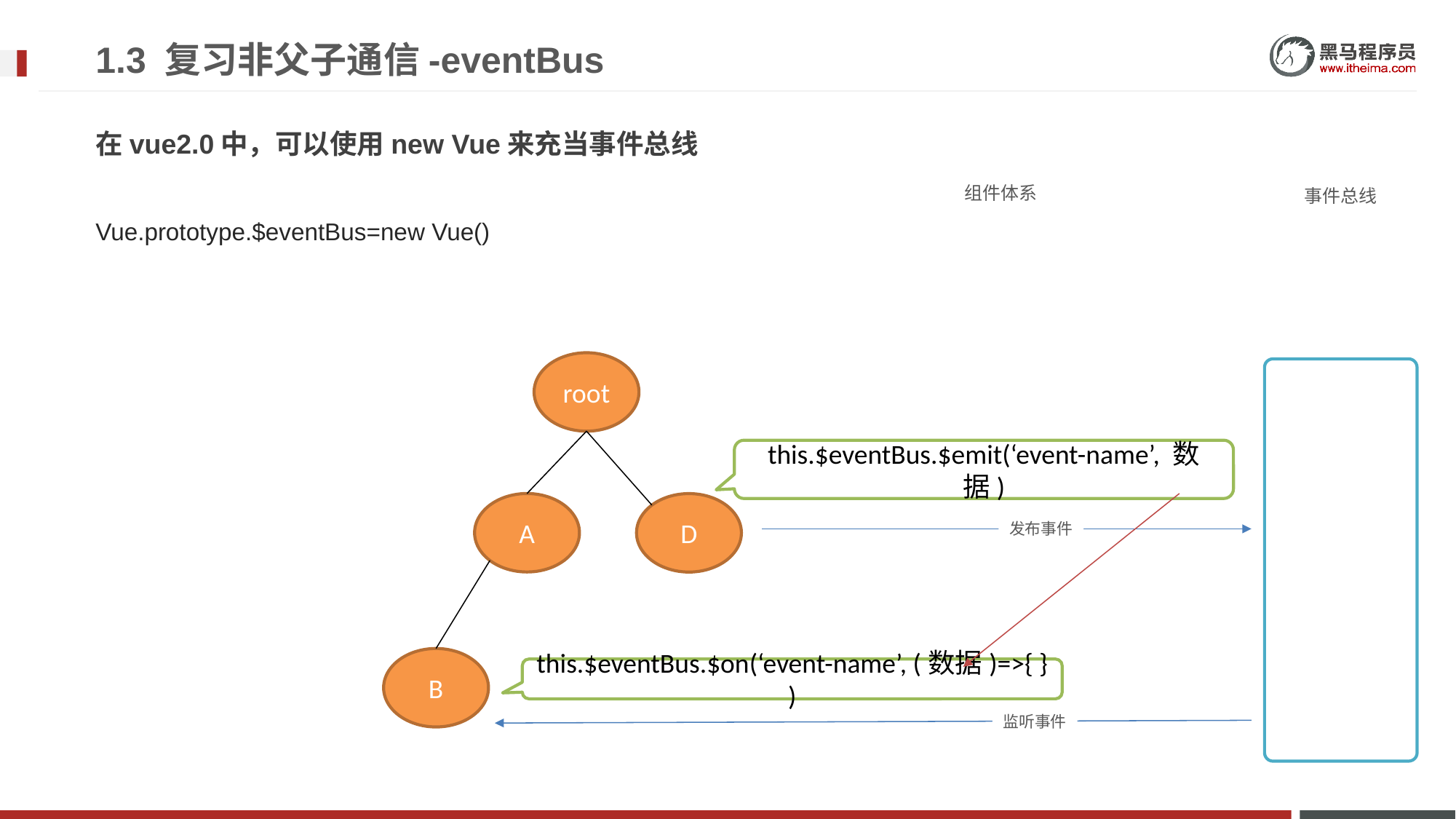

# 1.3 复习非父子通信-eventBus
在vue2.0中，可以使用new Vue来充当事件总线
组件体系
事件总线
Vue.prototype.$eventBus=new Vue()

root

this.$eventBus.$emit(‘event-name’, 数据)
A
D
发布事件
B
this.$eventBus.$on(‘event-name’, (数据)=>{ } )
监听事件